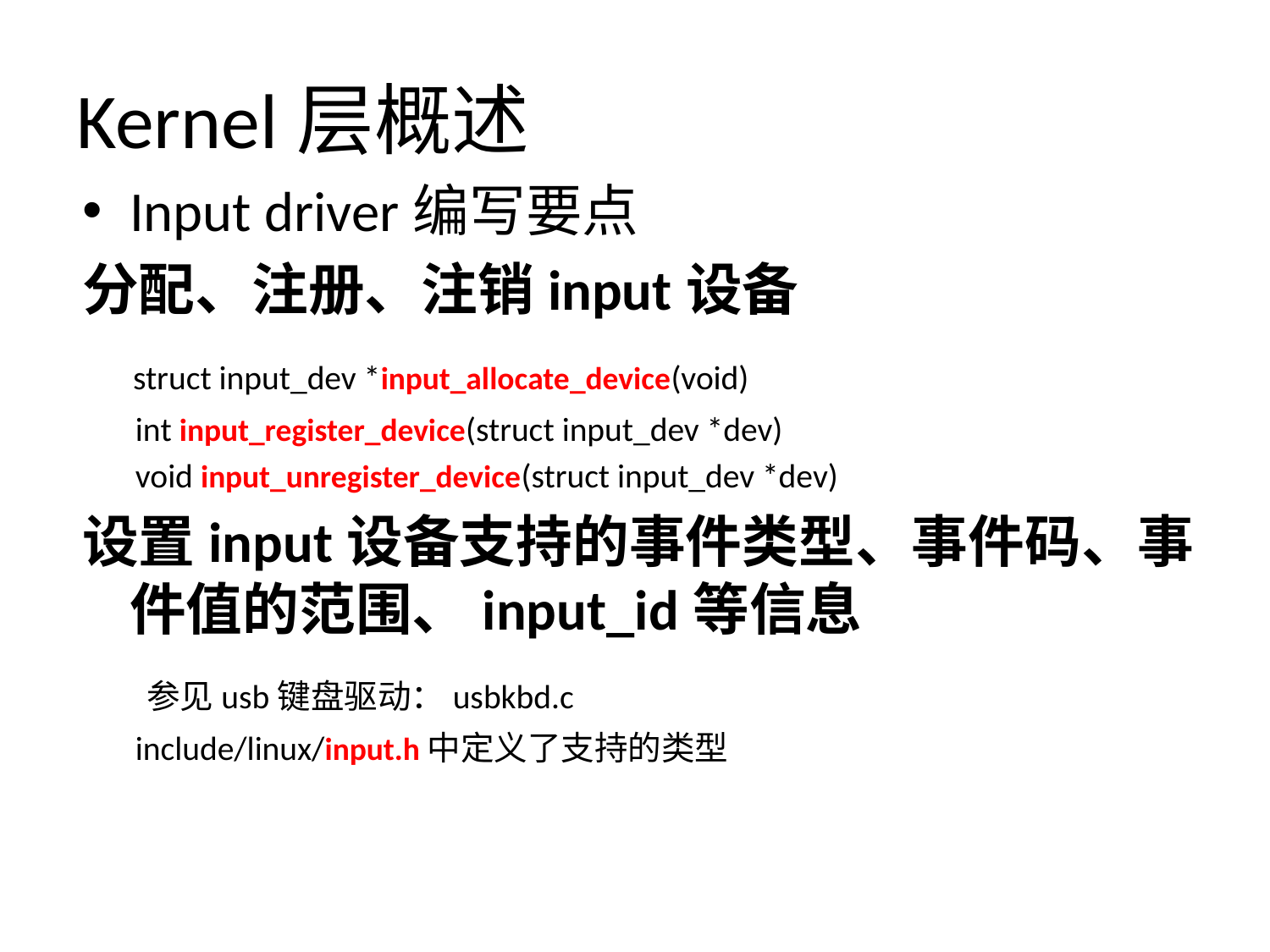

# Kernel层概述
Input driver编写要点
分配、注册、注销input设备
    struct input_dev *input_allocate_device(void)
       int input_register_device(struct input_dev *dev)
       void input_unregister_device(struct input_dev *dev)
设置input设备支持的事件类型、事件码、事件值的范围、input_id等信息
    参见usb键盘驱动：usbkbd.c
       include/linux/input.h中定义了支持的类型